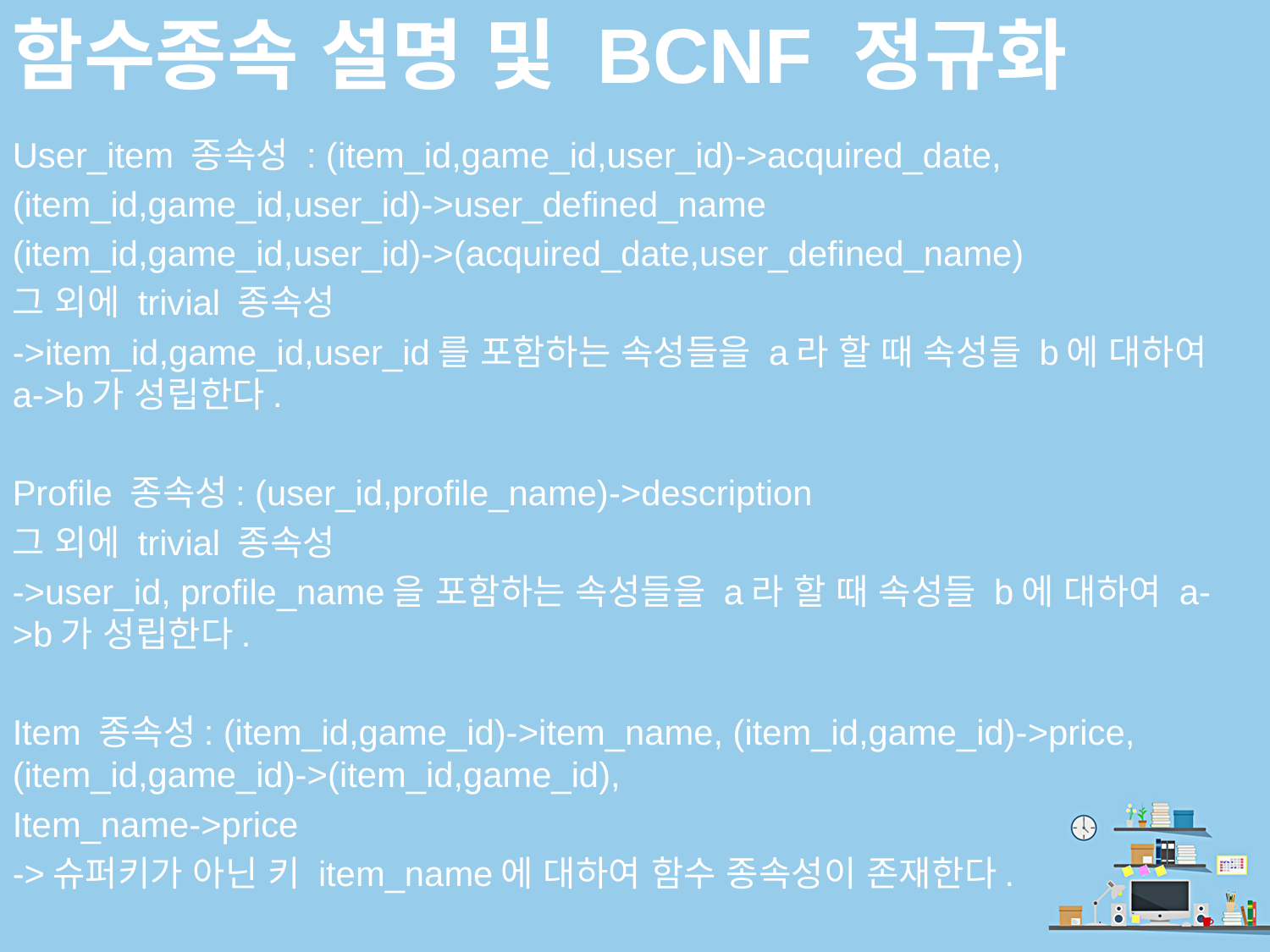

# 함수종속 설명 및 BCNF 정규화
User_item 종속성 : (item_id,game_id,user_id)->acquired_date,
(item_id,game_id,user_id)->user_defined_name
(item_id,game_id,user_id)->(acquired_date,user_defined_name)
그 외에 trivial 종속성
->item_id,game_id,user_id를 포함하는 속성들을 a라 할 때 속성들 b에 대하여 a->b가 성립한다.

Profile 종속성: (user_id,profile_name)->description
그 외에 trivial 종속성
->user_id, profile_name을 포함하는 속성들을 a라 할 때 속성들 b에 대하여 a->b가 성립한다.

Item 종속성: (item_id,game_id)->item_name, (item_id,game_id)->price, (item_id,game_id)->(item_id,game_id),
Item_name->price
->슈퍼키가 아닌 키 item_name에 대하여 함수 종속성이 존재한다.